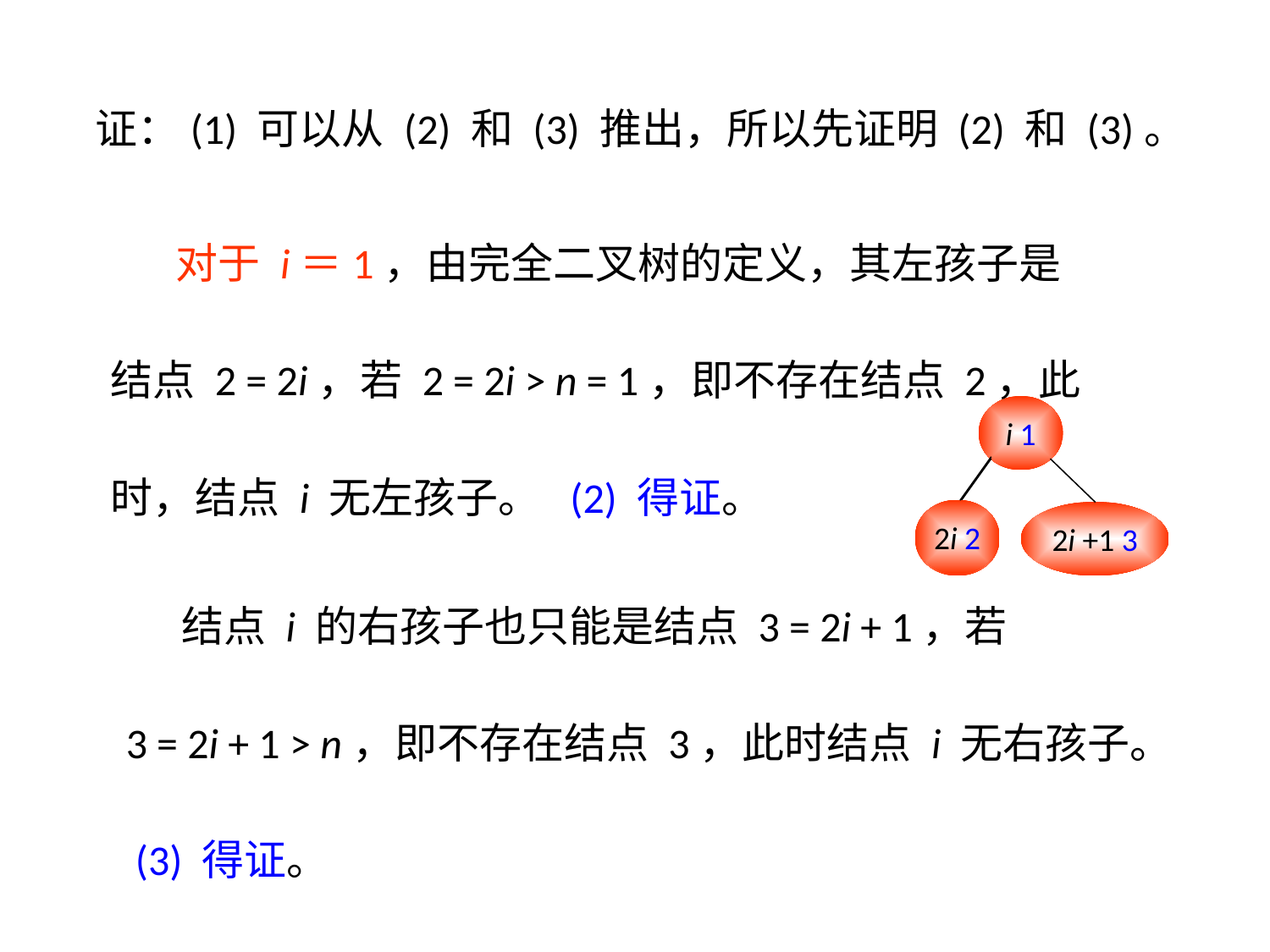

证：(1) 可以从 (2) 和 (3) 推出，所以先证明 (2) 和 (3)。
        对于 i＝1，由完全二叉树的定义，其左孩子是
结点 2 = 2i，若 2 = 2i > n = 1，即不存在结点 2，此
时，结点 i 无左孩子。  (2) 得证。
i 1
2i 2
2i 2
2i +1 3
        结点 i 的右孩子也只能是结点 3 = 2i + 1，若
 3 = 2i + 1 > n，即不存在结点 3，此时结点 i 无右孩子。
  (3) 得证。